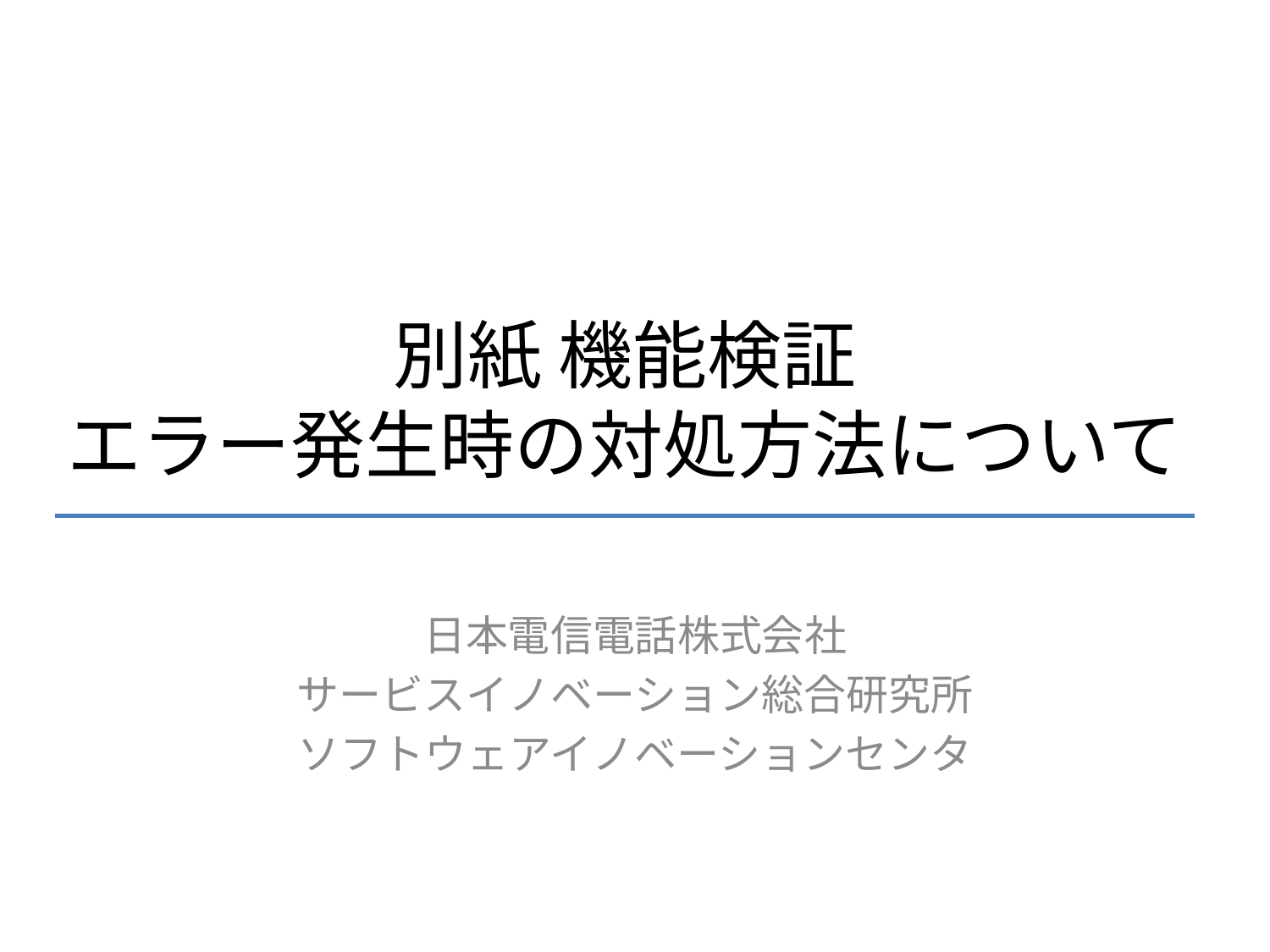

# 別紙 機能検証 エラー発生時の対処方法について
日本電信電話株式会社
サービスイノベーション総合研究所
ソフトウェアイノベーションセンタ